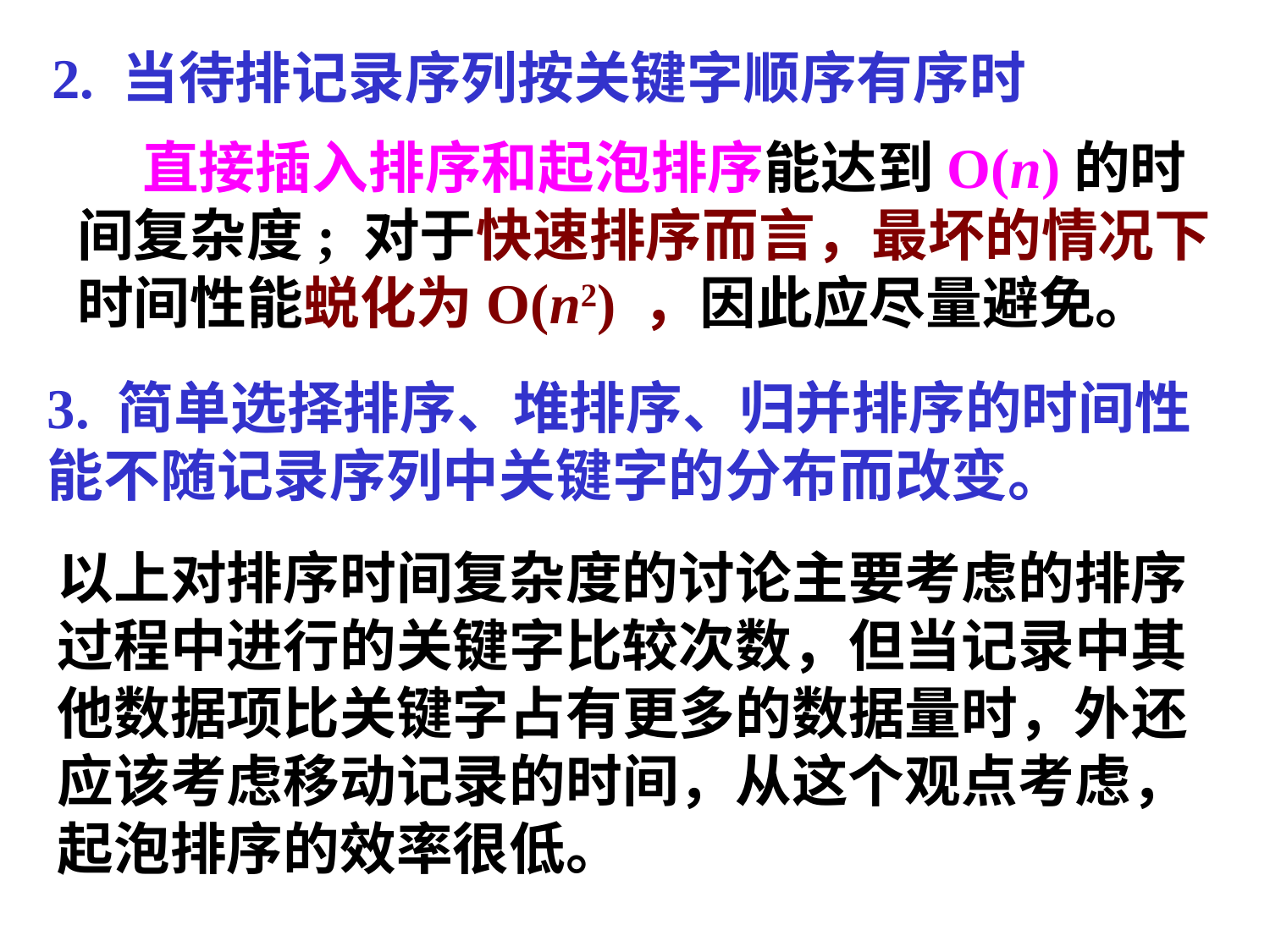

2. 当待排记录序列按关键字顺序有序时
    直接插入排序和起泡排序能达到O(n)的时间复杂度; 对于快速排序而言，最坏的情况下时间性能蜕化为O(n2) ，因此应尽量避免。
3. 简单选择排序、堆排序、归并排序的时间性能不随记录序列中关键字的分布而改变。
以上对排序时间复杂度的讨论主要考虑的排序过程中进行的关键字比较次数，但当记录中其他数据项比关键字占有更多的数据量时，外还应该考虑移动记录的时间，从这个观点考虑，起泡排序的效率很低。